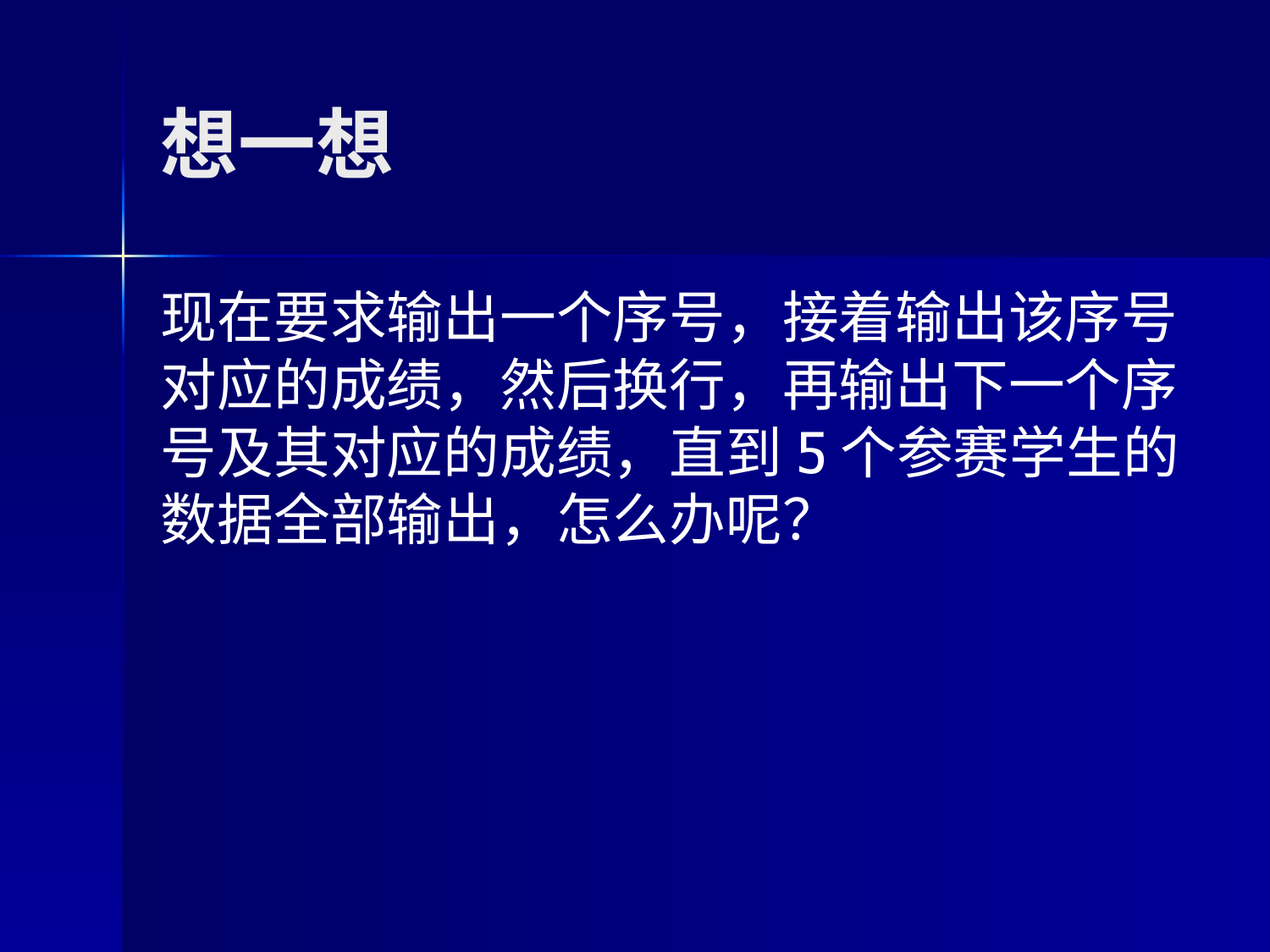

# 想一想
现在要求输出一个序号，接着输出该序号对应的成绩，然后换行，再输出下一个序号及其对应的成绩，直到5个参赛学生的数据全部输出，怎么办呢？